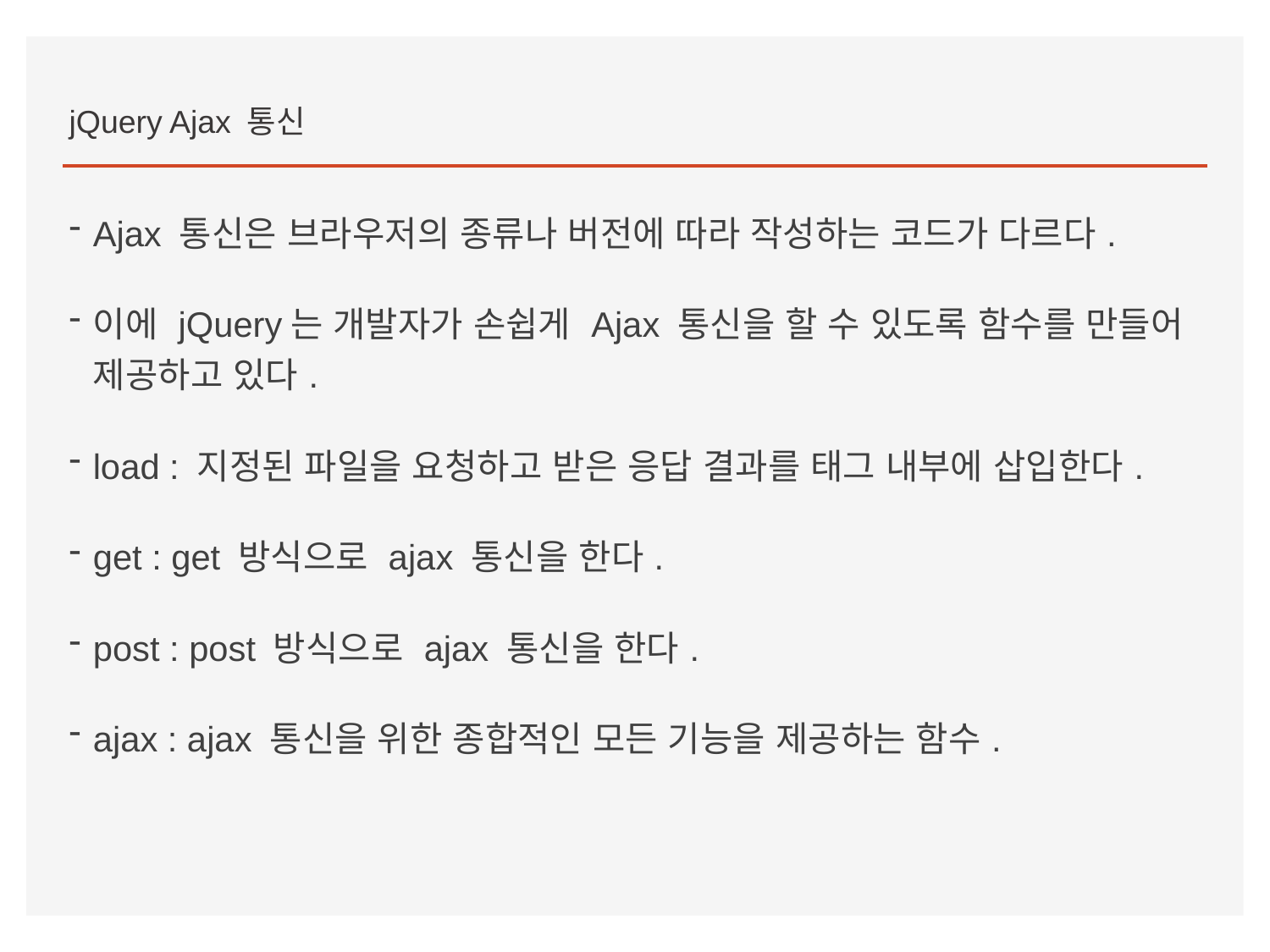

jQuery Ajax 통신
Ajax 통신은 브라우저의 종류나 버전에 따라 작성하는 코드가 다르다.
이에 jQuery는 개발자가 손쉽게 Ajax 통신을 할 수 있도록 함수를 만들어 제공하고 있다.
load : 지정된 파일을 요청하고 받은 응답 결과를 태그 내부에 삽입한다.
get : get 방식으로 ajax 통신을 한다.
post : post 방식으로 ajax 통신을 한다.
ajax : ajax 통신을 위한 종합적인 모든 기능을 제공하는 함수.